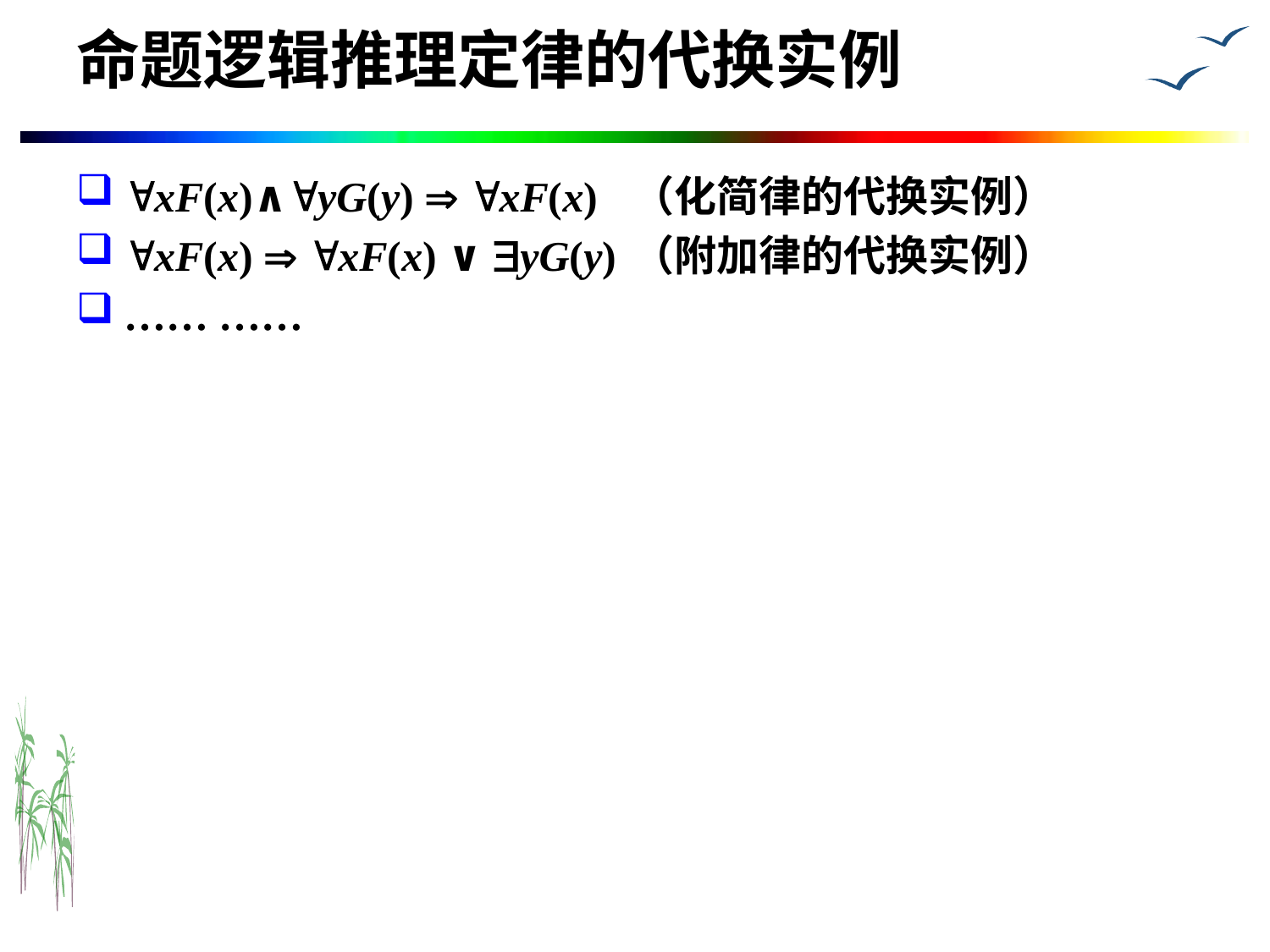

# 命题逻辑推理定律的代换实例
∀xF(x)∧∀yG(y) ⇒ ∀xF(x)	（化简律的代换实例）
∀xF(x) ⇒ ∀xF(x) ∨ ∃yG(y) 	（附加律的代换实例）
…… ……